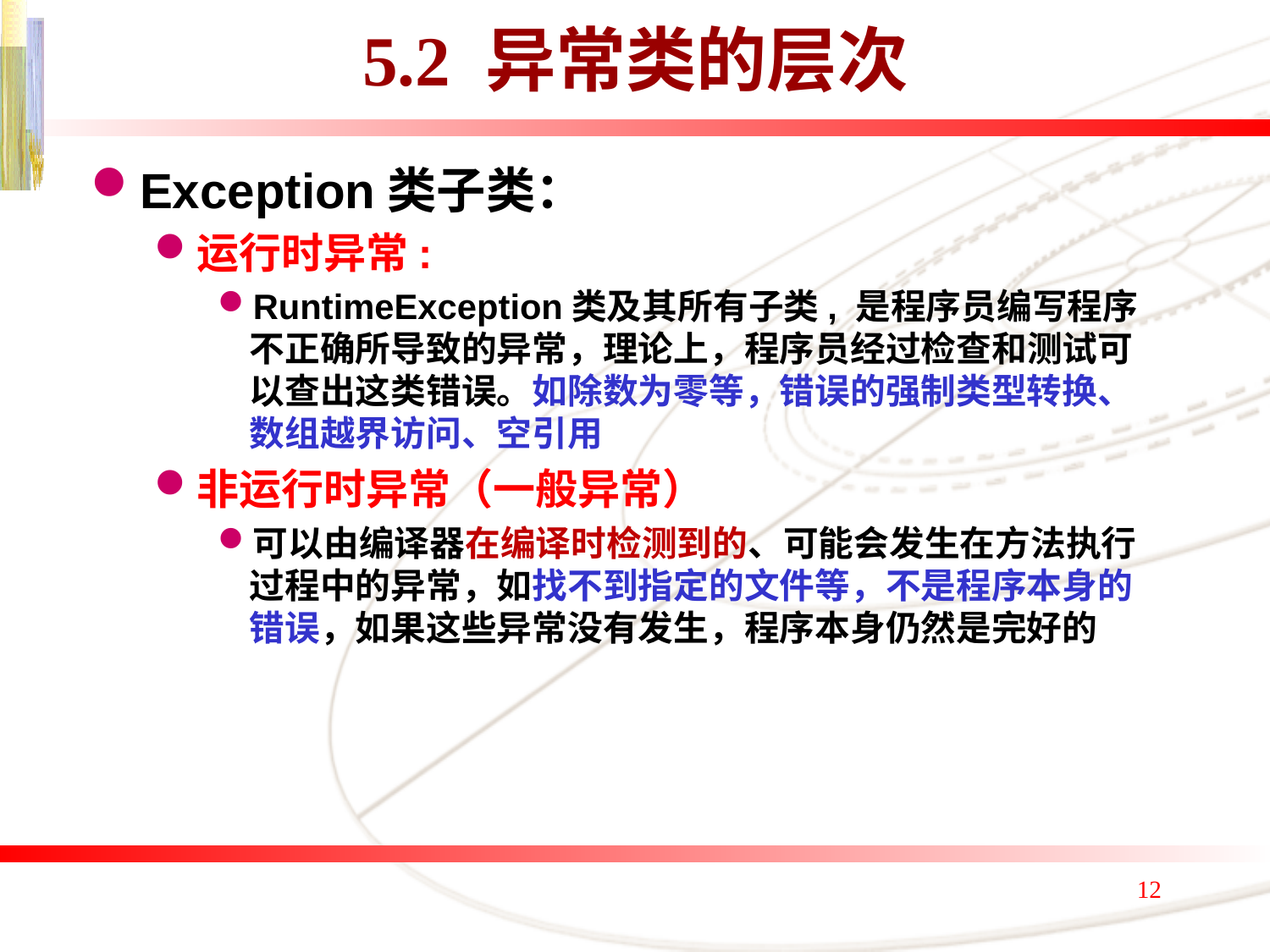

# 5.2 异常类的层次
Exception类子类：
运行时异常:
RuntimeException类及其所有子类, 是程序员编写程序不正确所导致的异常，理论上，程序员经过检查和测试可以查出这类错误。如除数为零等，错误的强制类型转换、数组越界访问、空引用
非运行时异常（一般异常）
可以由编译器在编译时检测到的、可能会发生在方法执行过程中的异常，如找不到指定的文件等，不是程序本身的错误，如果这些异常没有发生，程序本身仍然是完好的

12